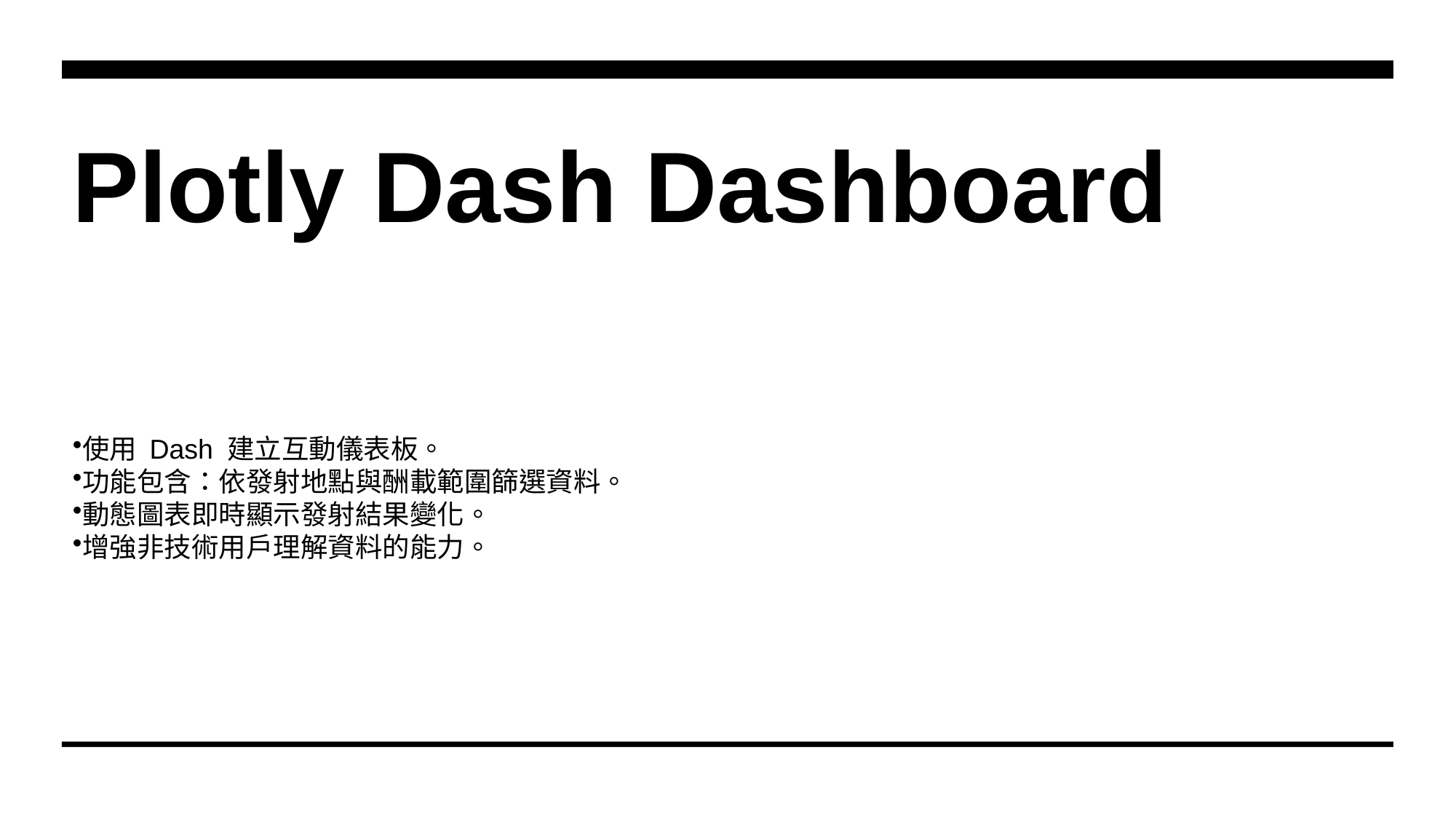

# Plotly Dash Dashboard
使用 Dash 建立互動儀表板。
功能包含：依發射地點與酬載範圍篩選資料。
動態圖表即時顯示發射結果變化。
增強非技術用戶理解資料的能力。